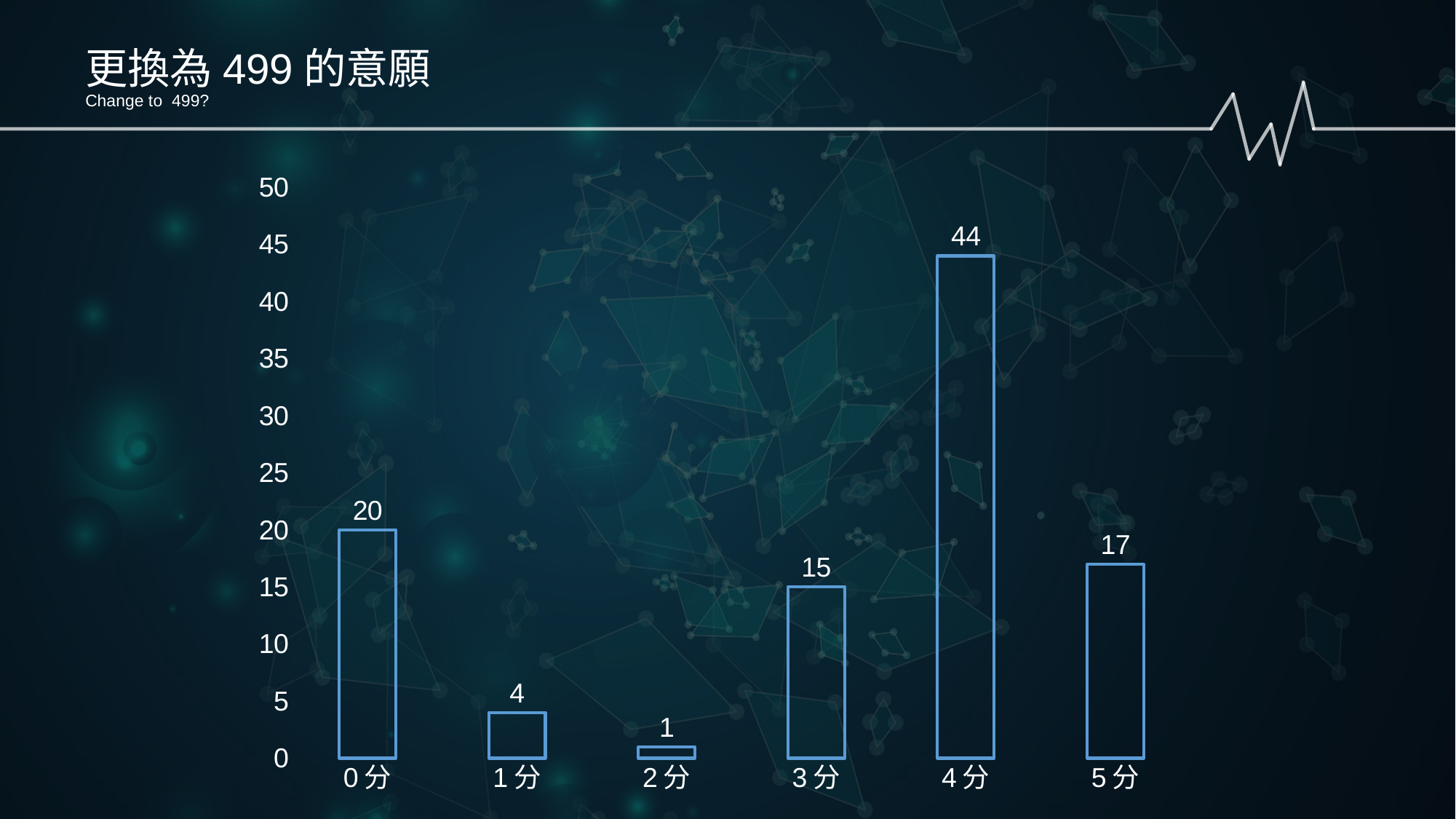

更換為499的意願
Change to  499?

### Chart

| Category | 數列 1 |
|---|---|
| 0分 | 20.0 |
| 1分 | 4.0 |
| 2分 | 1.0 |
| 3分 | 15.0 |
| 4分 | 44.0 |
| 5分 | 17.0 |